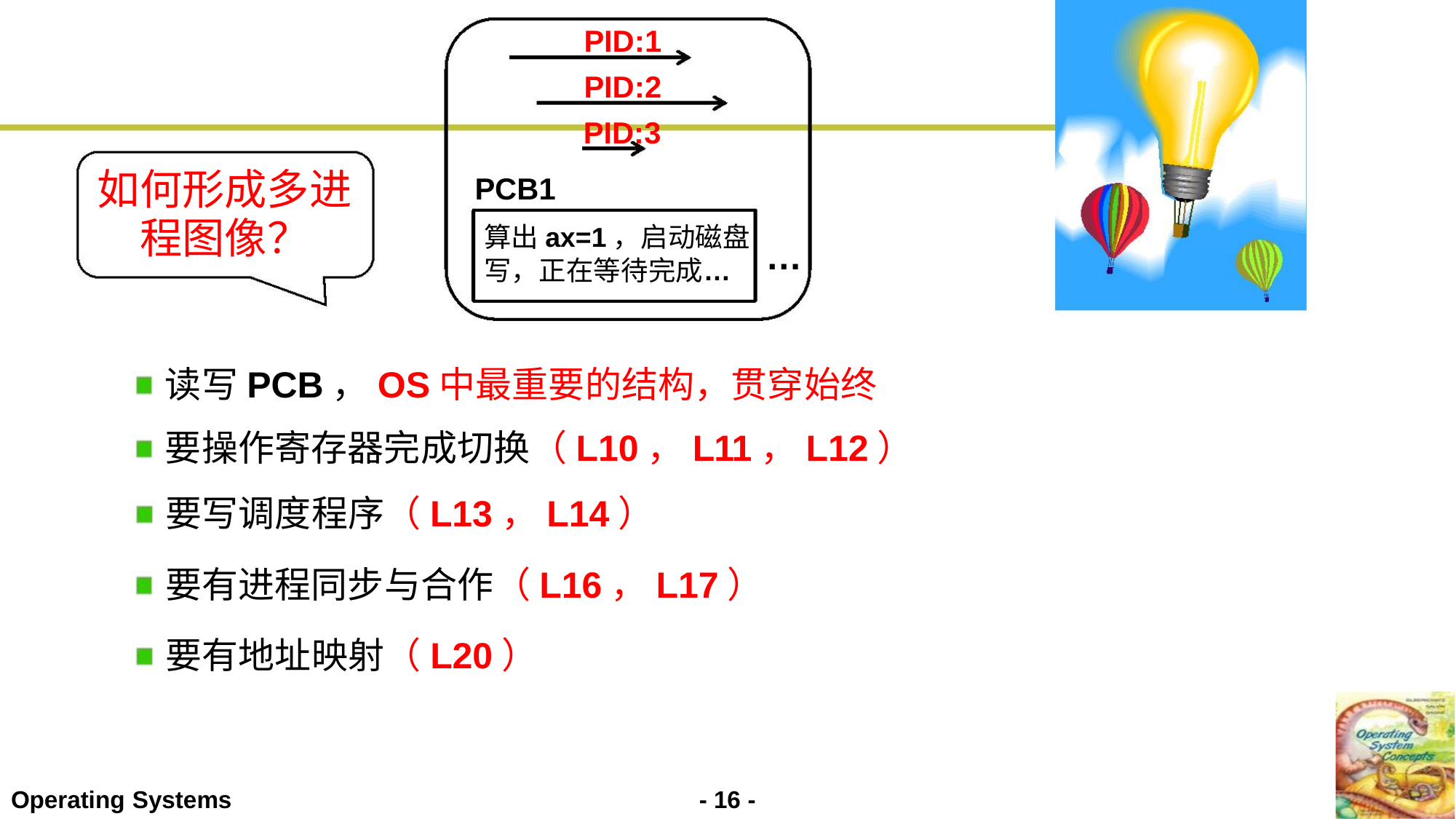

PID:1
PID:2
PID:3
如何形成多进
程图像？
PCB1
算出ax=1，启动磁盘
写，正在等待完成…
…
读写PCB，OS中最重要的结构，贯穿始终
要操作寄存器完成切换（L10，L11，L12）
要写调度程序（L13，L14）

要有进程同步与合作（L16，L17）
要有地址映射（L20）

- 16 -
Operating Systems